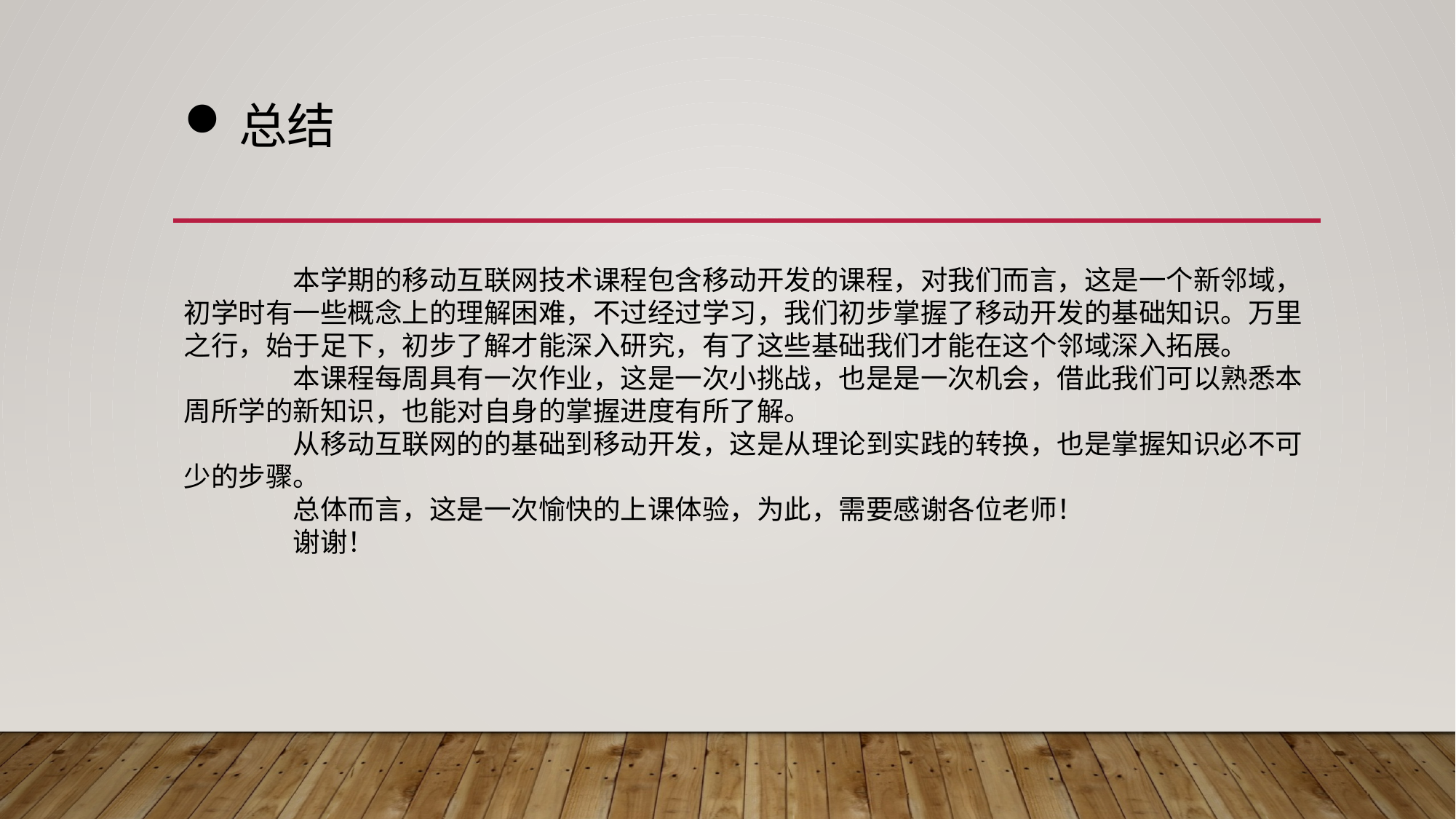

# 总结
	本学期的移动互联网技术课程包含移动开发的课程，对我们而言，这是一个新邻域，初学时有一些概念上的理解困难，不过经过学习，我们初步掌握了移动开发的基础知识。万里之行，始于足下，初步了解才能深入研究，有了这些基础我们才能在这个邻域深入拓展。
	本课程每周具有一次作业，这是一次小挑战，也是是一次机会，借此我们可以熟悉本周所学的新知识，也能对自身的掌握进度有所了解。
	从移动互联网的的基础到移动开发，这是从理论到实践的转换，也是掌握知识必不可少的步骤。
	总体而言，这是一次愉快的上课体验，为此，需要感谢各位老师！
	谢谢！